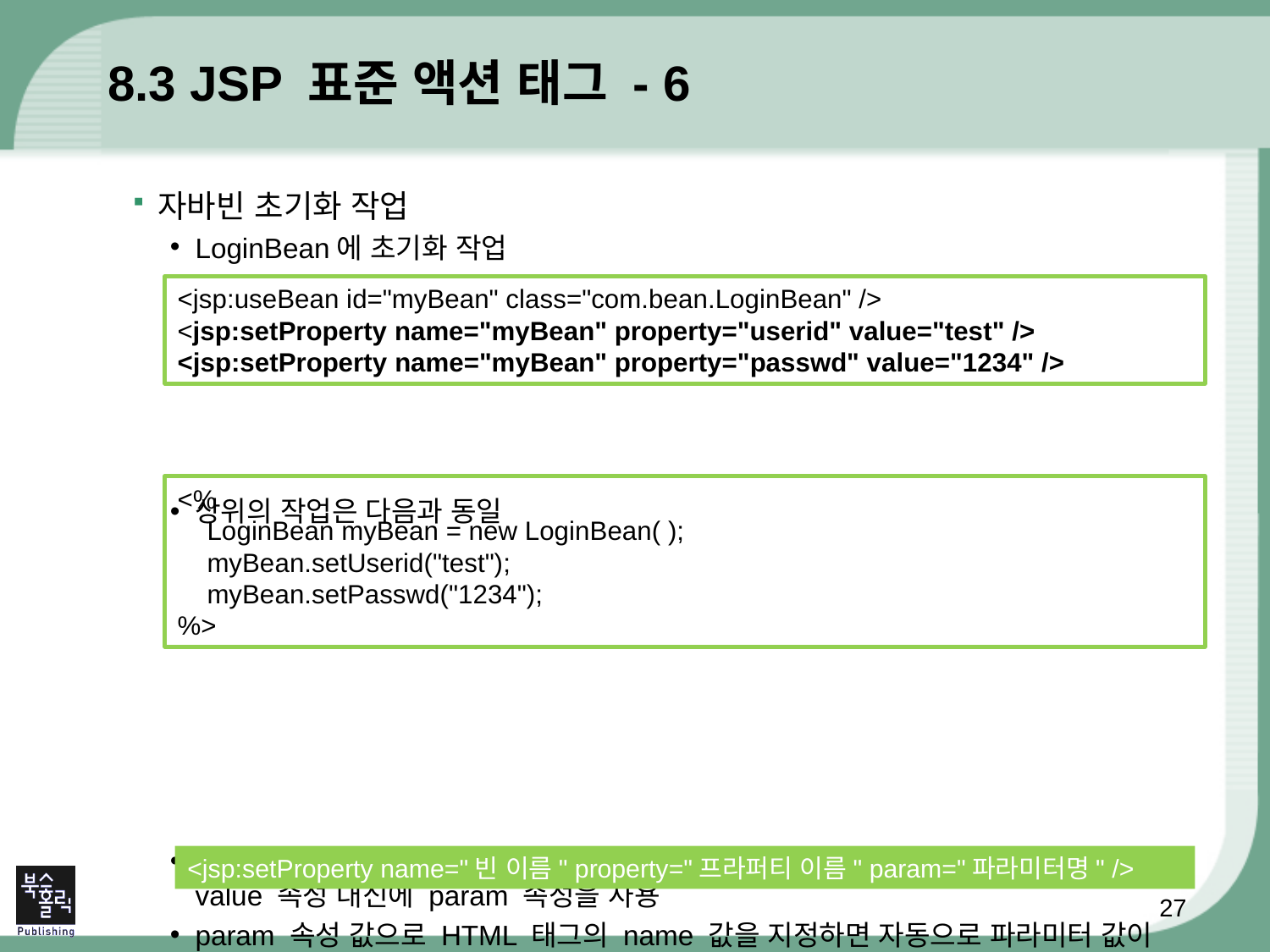

# 8.3 JSP 표준 액션 태그 - 6
자바빈 초기화 작업
LoginBean에 초기화 작업

상위의 작업은 다음과 동일

자바빈(JavaBeans)에 초기화하려는 값이 HTML 태그의 입력 파라미터 값이라면 value 속성 대신에 param 속성을 사용
param 속성 값으로 HTML 태그의 name 값을 지정하면 자동으로 파라미터 값이 프라퍼티에 저장
<jsp:useBean id="myBean" class="com.bean.LoginBean" />
<jsp:setProperty name="myBean" property="userid" value="test" />
<jsp:setProperty name="myBean" property="passwd" value="1234" />
<%
    LoginBean myBean = new LoginBean( );
    myBean.setUserid("test");
    myBean.setPasswd("1234");
%>
<jsp:setProperty name="빈 이름" property="프라퍼티 이름" param="파라미터명" />
27